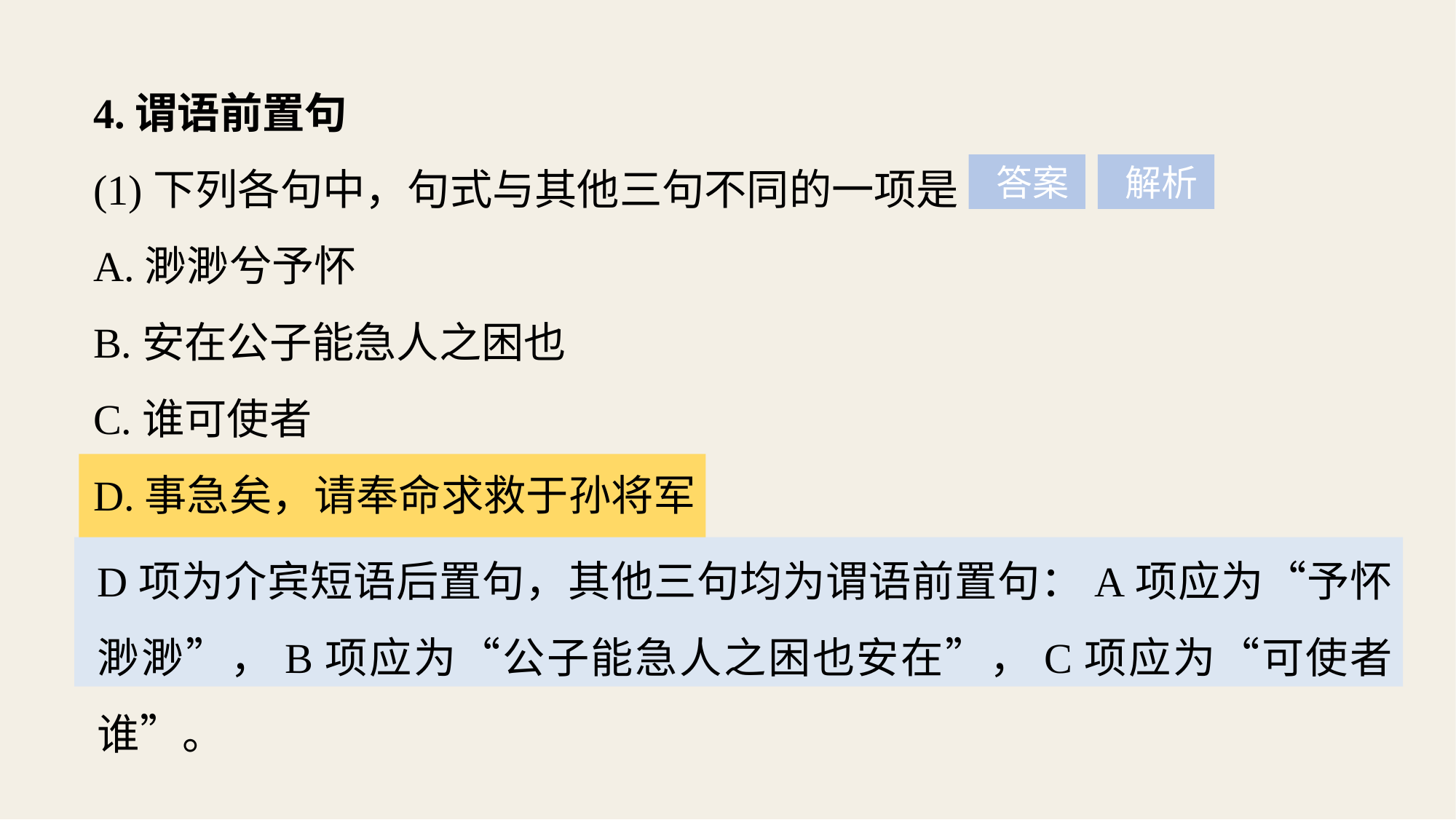

4.谓语前置句
(1)下列各句中，句式与其他三句不同的一项是
A.渺渺兮予怀
B.安在公子能急人之困也
C.谁可使者
D.事急矣，请奉命求救于孙将军
 答案
 解析

D项为介宾短语后置句，其他三句均为谓语前置句：A项应为“予怀渺渺”，B项应为“公子能急人之困也安在”，C项应为“可使者谁”。